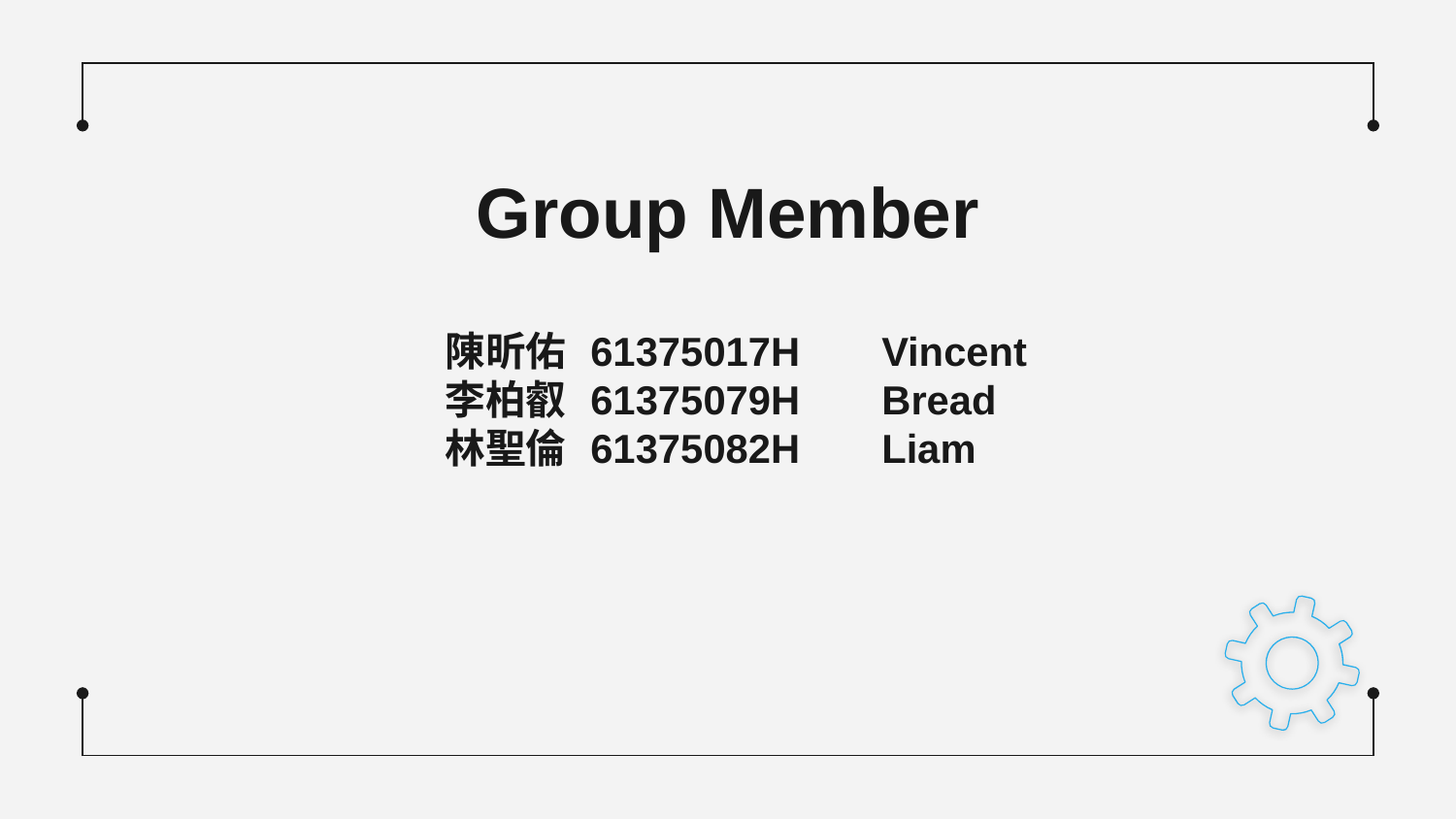

# Group Member

陳昕佑	61375017H	Vincent
李柏叡	61375079H	Bread
林聖倫	61375082H	Liam